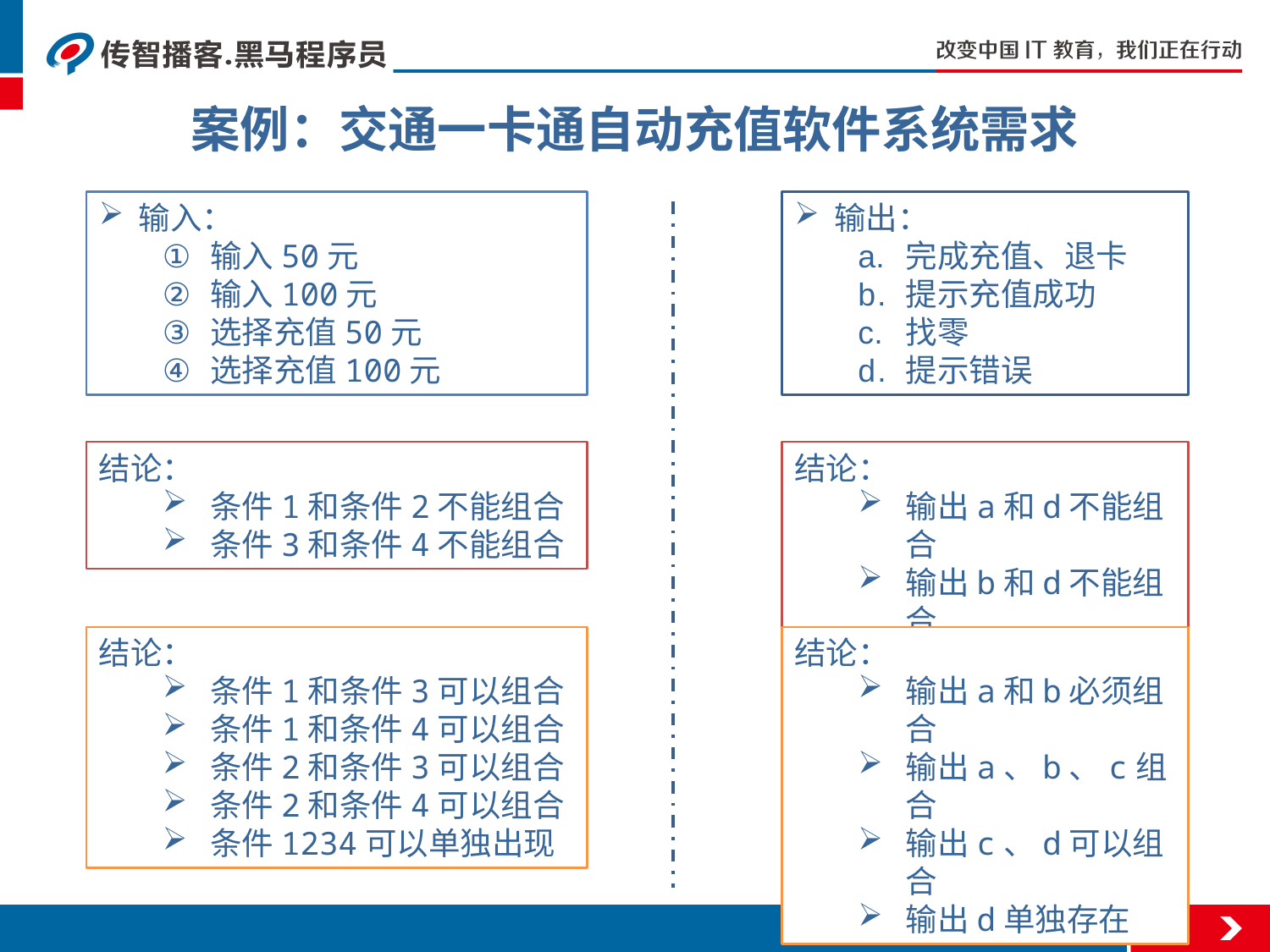

# 案例：交通一卡通自动充值软件系统需求
输入：
输入50元
输入100元
选择充值50元
选择充值100元
输出：
完成充值、退卡
提示充值成功
找零
提示错误
结论：
条件1和条件2不能组合
条件3和条件4不能组合
结论：
输出a和d不能组合
输出b和d不能组合
结论：
条件1和条件3可以组合
条件1和条件4可以组合
条件2和条件3可以组合
条件2和条件4可以组合
条件1234可以单独出现
结论：
输出a和b必须组合
输出a、b、c组合
输出c、d可以组合
输出d单独存在